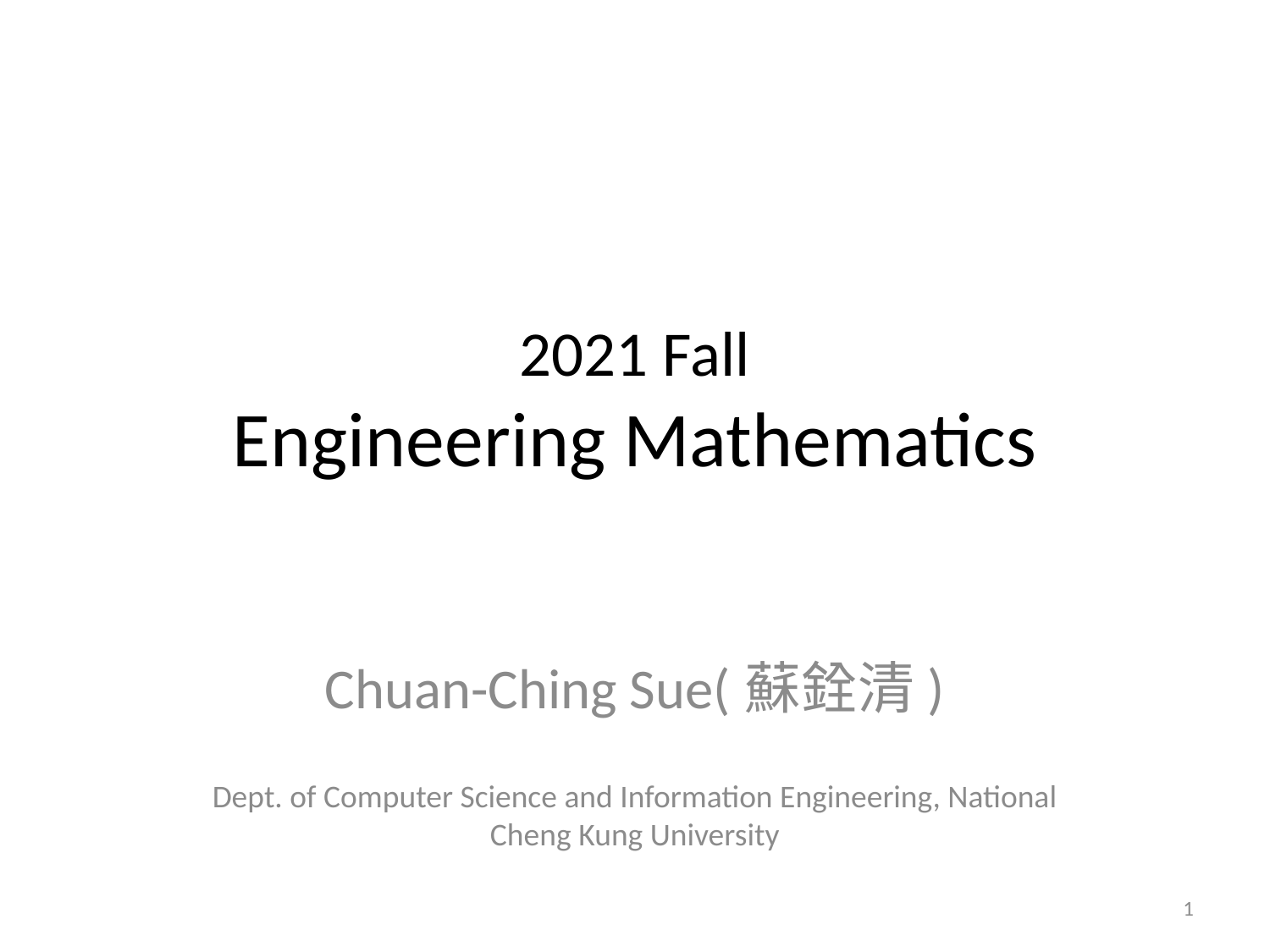

# 2021 Fall Engineering Mathematics
Chuan-Ching Sue(蘇銓清)

Dept. of Computer Science and Information Engineering, National Cheng Kung University
1